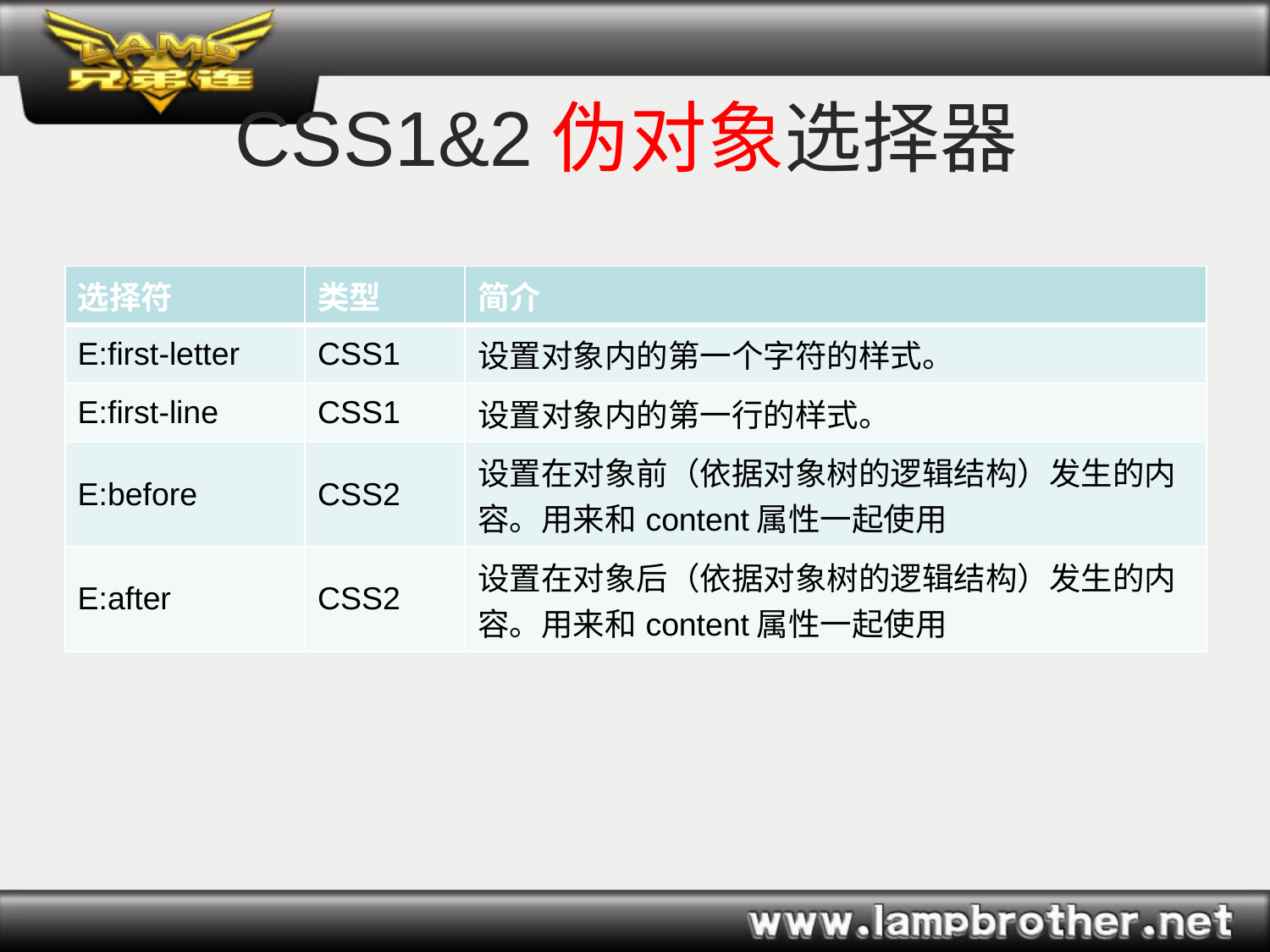

# CSS1&2伪对象选择器
| 选择符 | 类型 | 简介 |
| --- | --- | --- |
| E:first-letter | CSS1 | 设置对象内的第一个字符的样式。 |
| E:first-line | CSS1 | 设置对象内的第一行的样式。 |
| E:before | CSS2 | 设置在对象前（依据对象树的逻辑结构）发生的内容。用来和content属性一起使用 |
| E:after | CSS2 | 设置在对象后（依据对象树的逻辑结构）发生的内容。用来和content属性一起使用 |